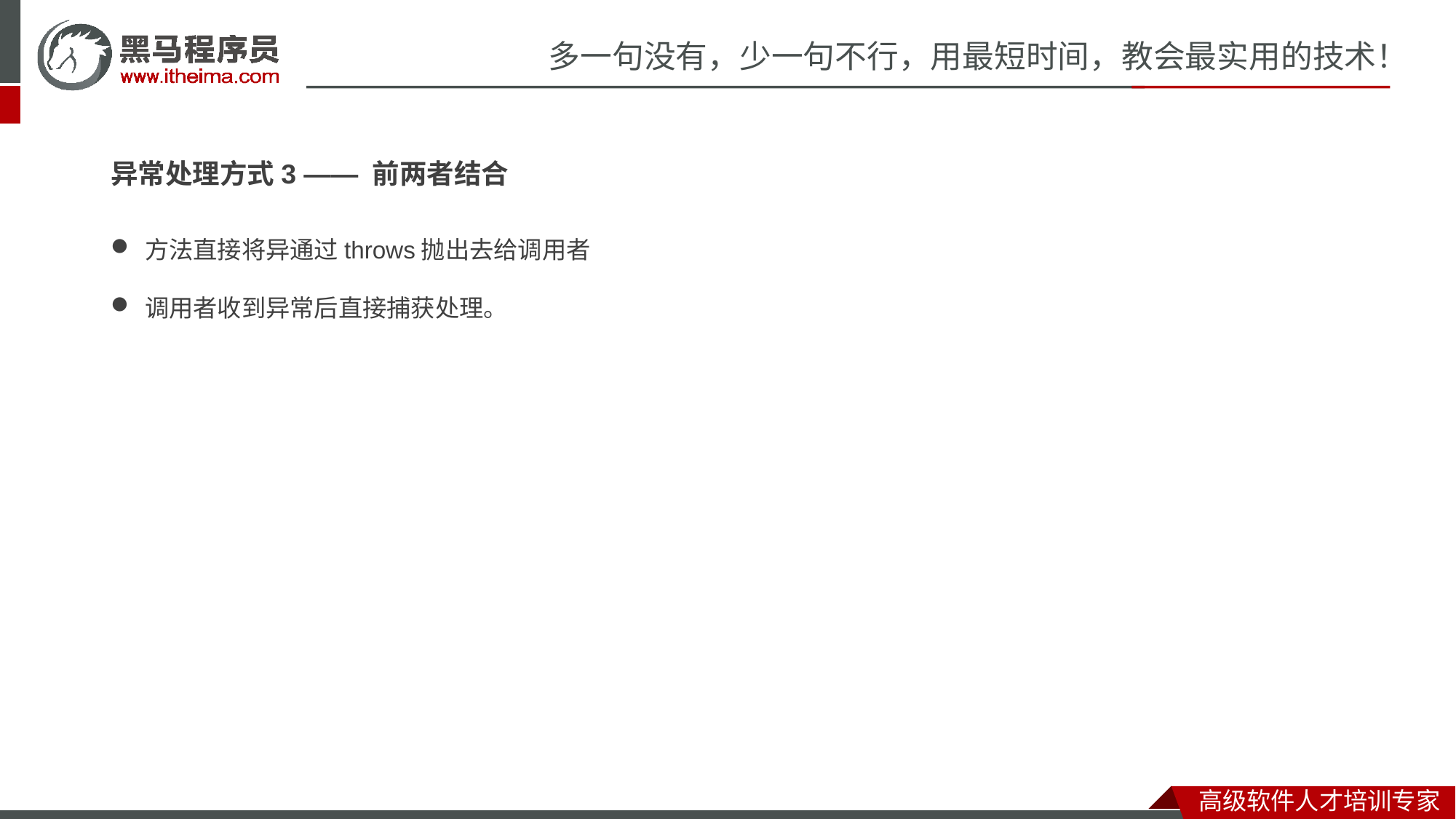

异常处理方式3 —— 前两者结合
方法直接将异通过throws抛出去给调用者
调用者收到异常后直接捕获处理。